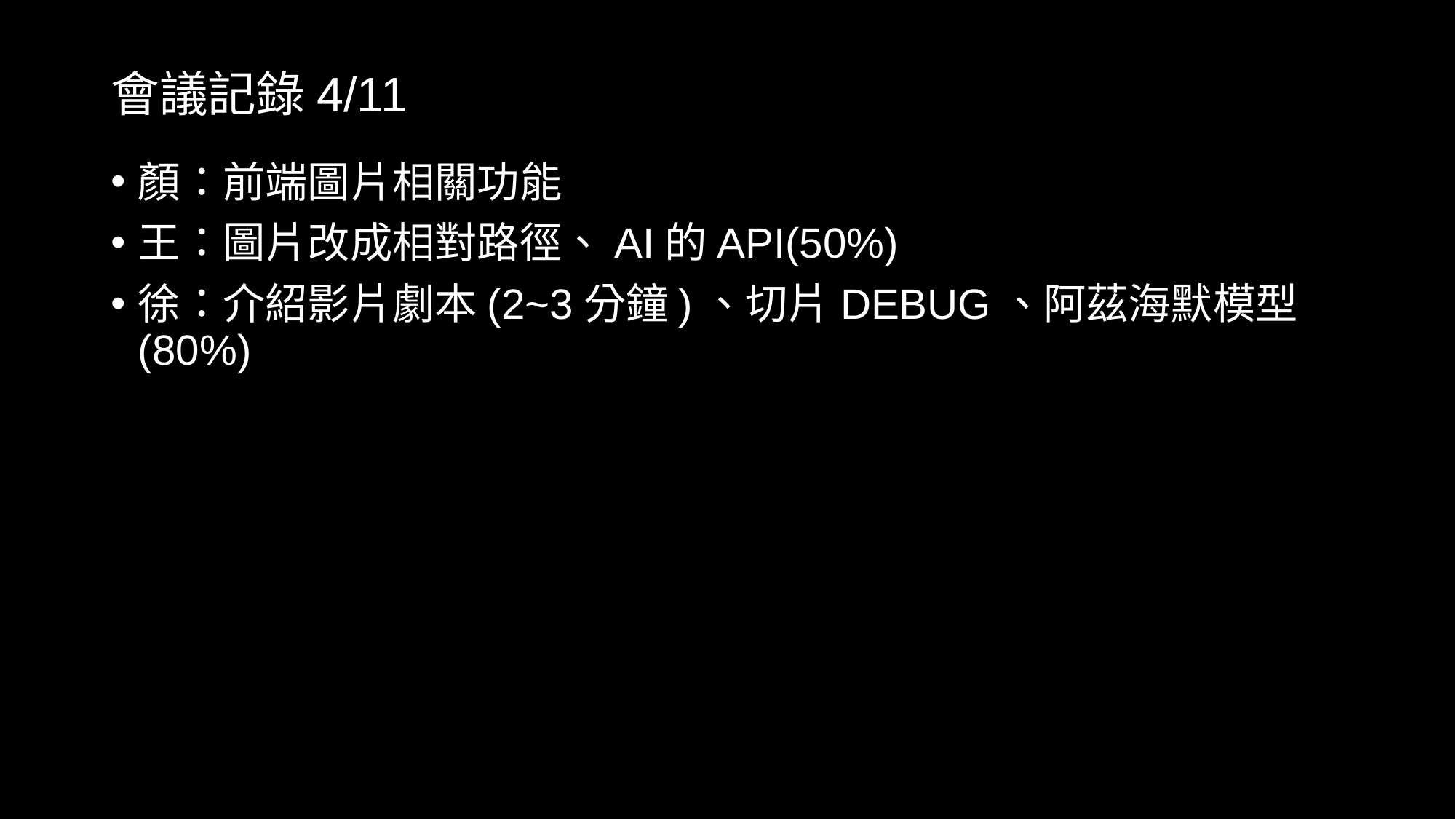

# 會議記錄4/11
顏：前端圖片相關功能
王：圖片改成相對路徑、AI的API(50%)
徐：介紹影片劇本(2~3分鐘)、切片DEBUG、阿茲海默模型(80%)